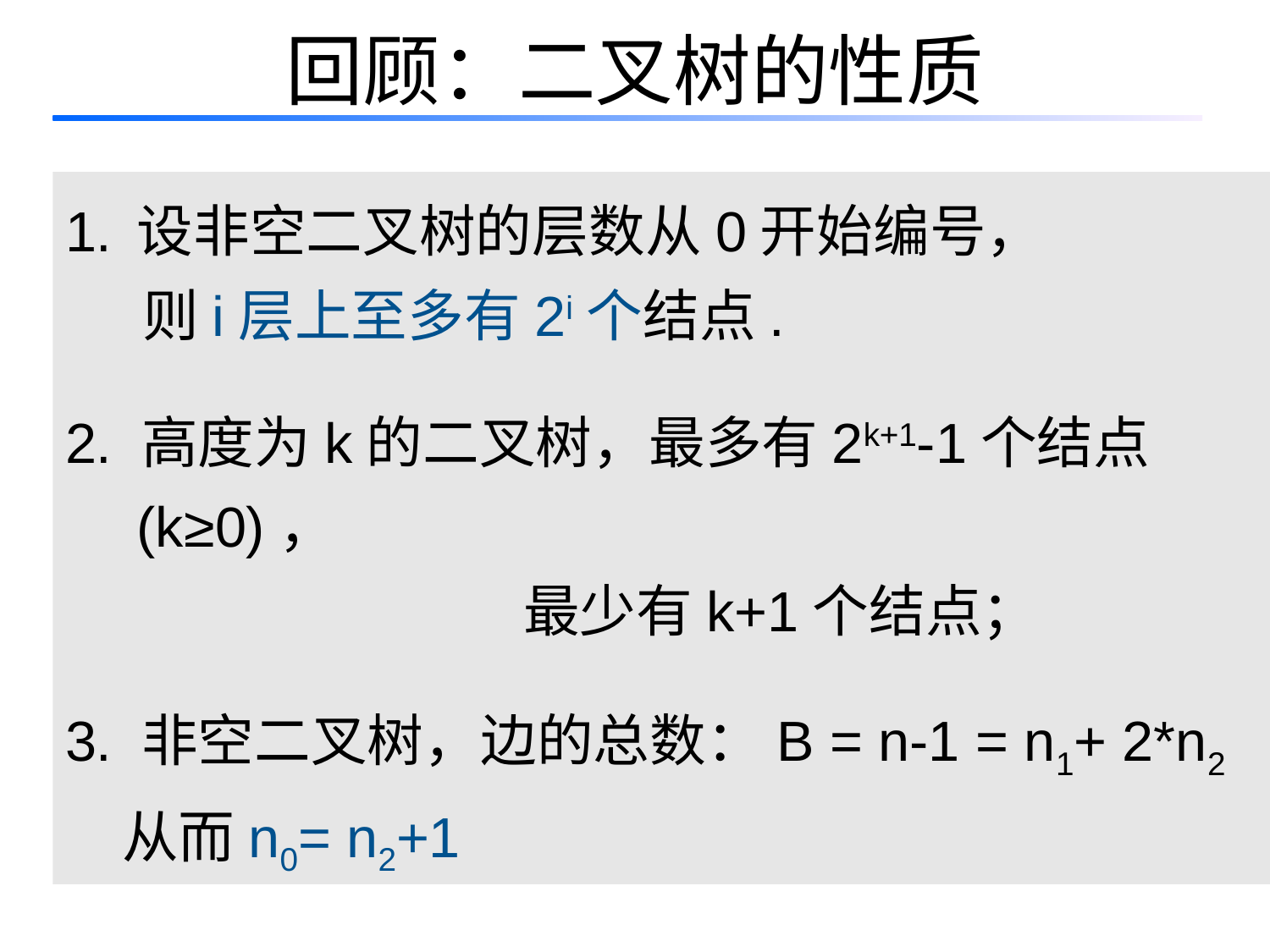

# 回顾：二叉树的性质

设非空二叉树的层数从0开始编号，
     则i层上至多有2i个结点.
2. 高度为k的二叉树，最多有2k+1-1个结点(k≥0)，
                                   最少有k+1个结点；
3. 非空二叉树，边的总数：B = n-1 = n1+ 2*n2
      从而n0= n2+1